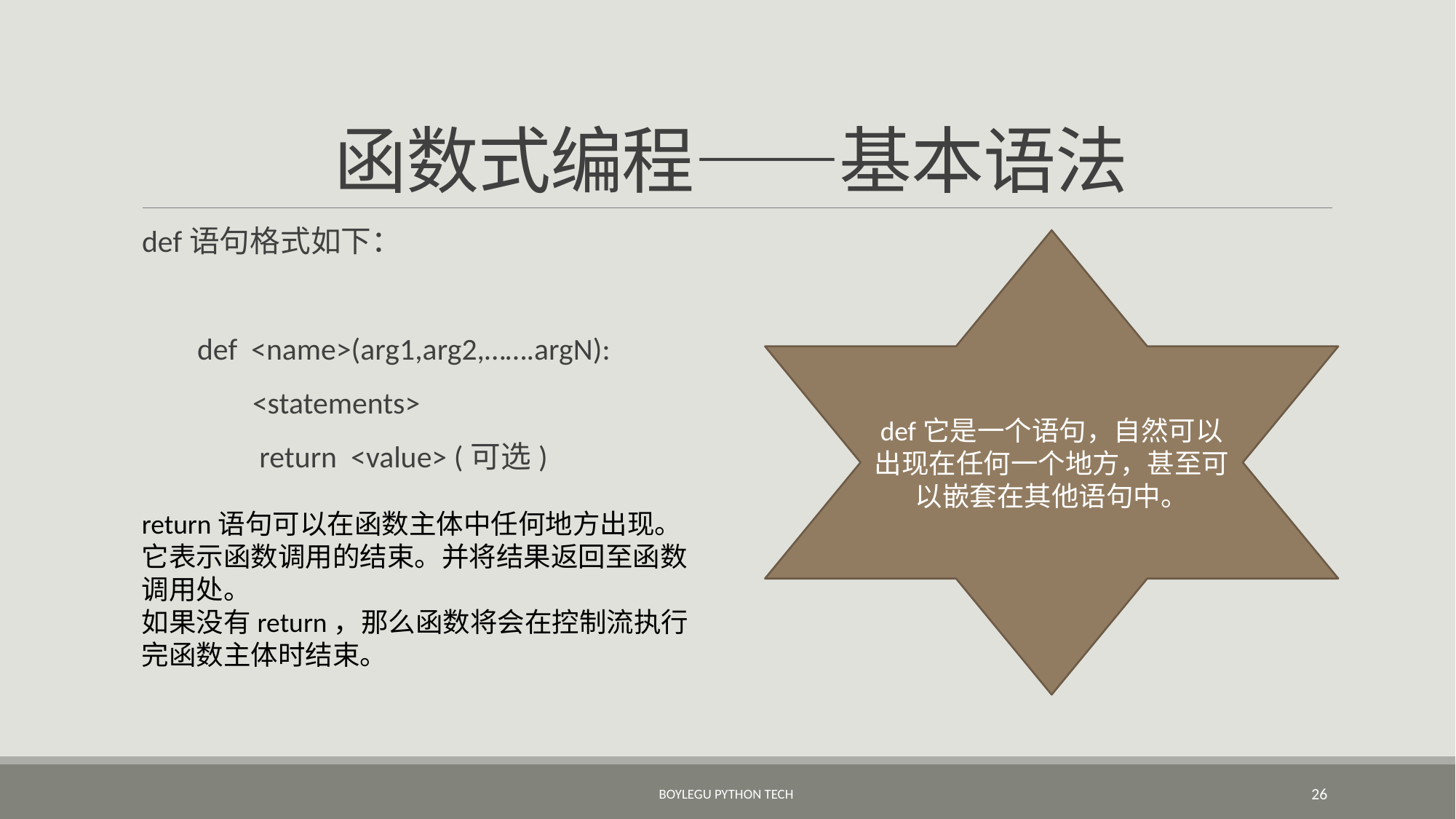

# 函数式编程——基本语法
def语句格式如下：

        def  <name>(arg1,arg2,…….argN):
                <statements>
                 return  <value> (可选)

def它是一个语句，自然可以出现在任何一个地方，甚至可以嵌套在其他语句中。
return语句可以在函数主体中任何地方出现。它表示函数调用的结束。并将结果返回至函数调用处。
如果没有return，那么函数将会在控制流执行完函数主体时结束。
BoyleGu Python Tech
26